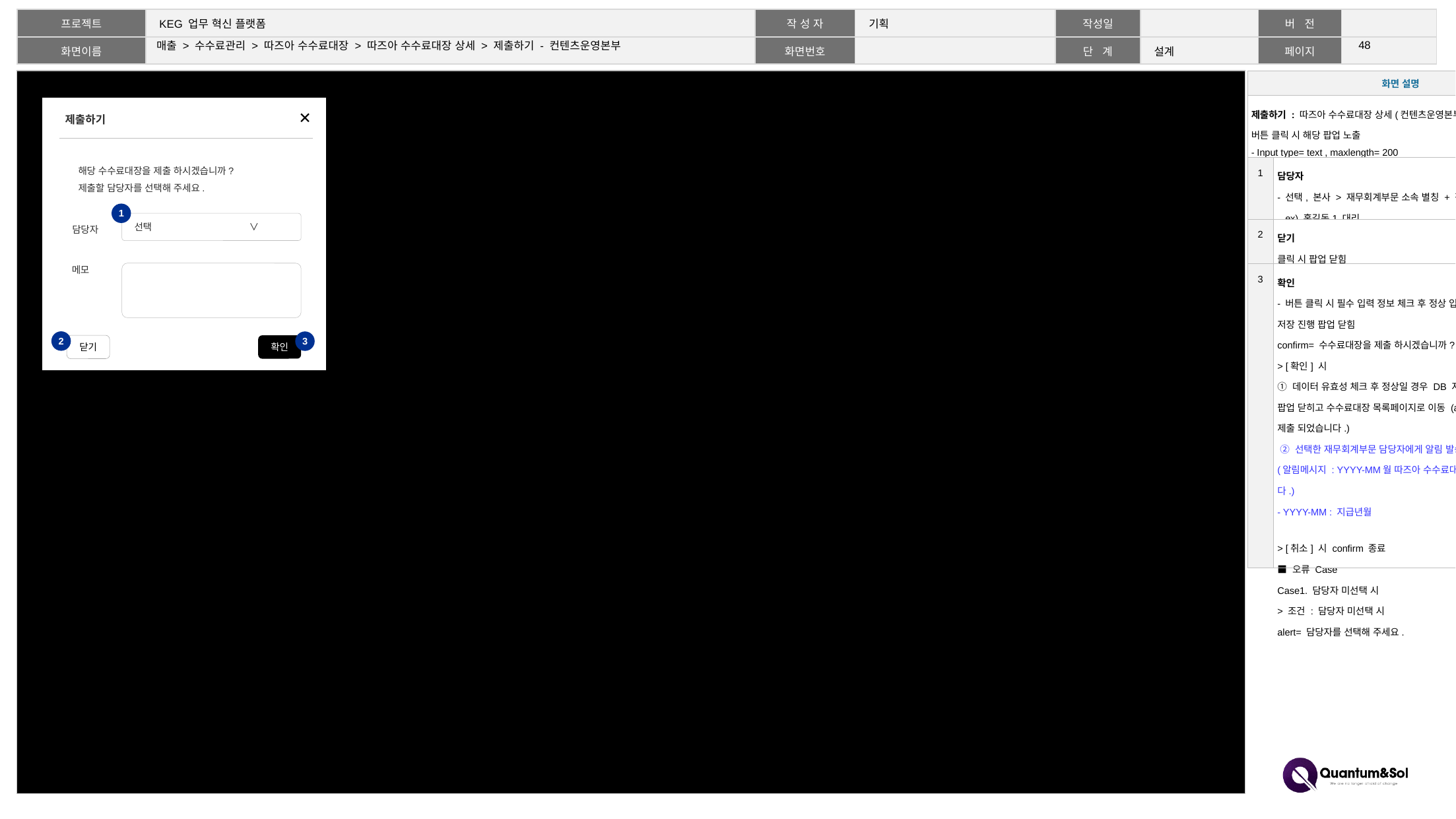

48

# 매출 > 수수료관리 > 따즈아 수수료대장 > 따즈아 수수료대장 상세 > 제출하기 - 컨텐츠운영본부
| 화면 설명 |  |
| --- | --- |
| 제출하기 : 따즈아 수수료대장 상세(컨텐츠운영본부) 화면에서 제출하기 버튼 클릭 시 해당 팝업 노출 - Input type= text , maxlength= 200 |  |
| 1 | 담당자 - 선택, 본사 > 재무회계부문 소속 별칭 + 직책 노출 ex) 홍길동1 대리 |
| 2 | 닫기 클릭 시 팝업 닫힘 |
| 3 | 확인 - 버튼 클릭 시 필수 입력 정보 체크 후 정상 입력 시 confirm 노출 후 저장 진행 팝업 닫힘 confirm= 수수료대장을 제출 하시겠습니까? > [확인] 시 ① 데이터 유효성 체크 후 정상일 경우 DB 저장 및 alert 노출 후 팝업 닫히고 수수료대장 목록페이지로 이동 (alert= 수수료대장이 제출 되었습니다.) ② 선택한 재무회계부문 담당자에게 알림 발송 (알림메시지 : YYYY-MM월 따즈아 수수료대장이 제출 되었습니다.) - YYYY-MM : 지급년월 > [취소] 시 confirm 종료 ■ 오류 Case Case1. 담당자 미선택 시 > 조건 : 담당자 미선택 시 alert= 담당자를 선택해 주세요. |
제출하기
해당 수수료대장을 제출 하시겠습니까?
제출할 담당자를 선택해 주세요.
1
선택                                     ∨
담당자
메모

2
3
닫기
확인